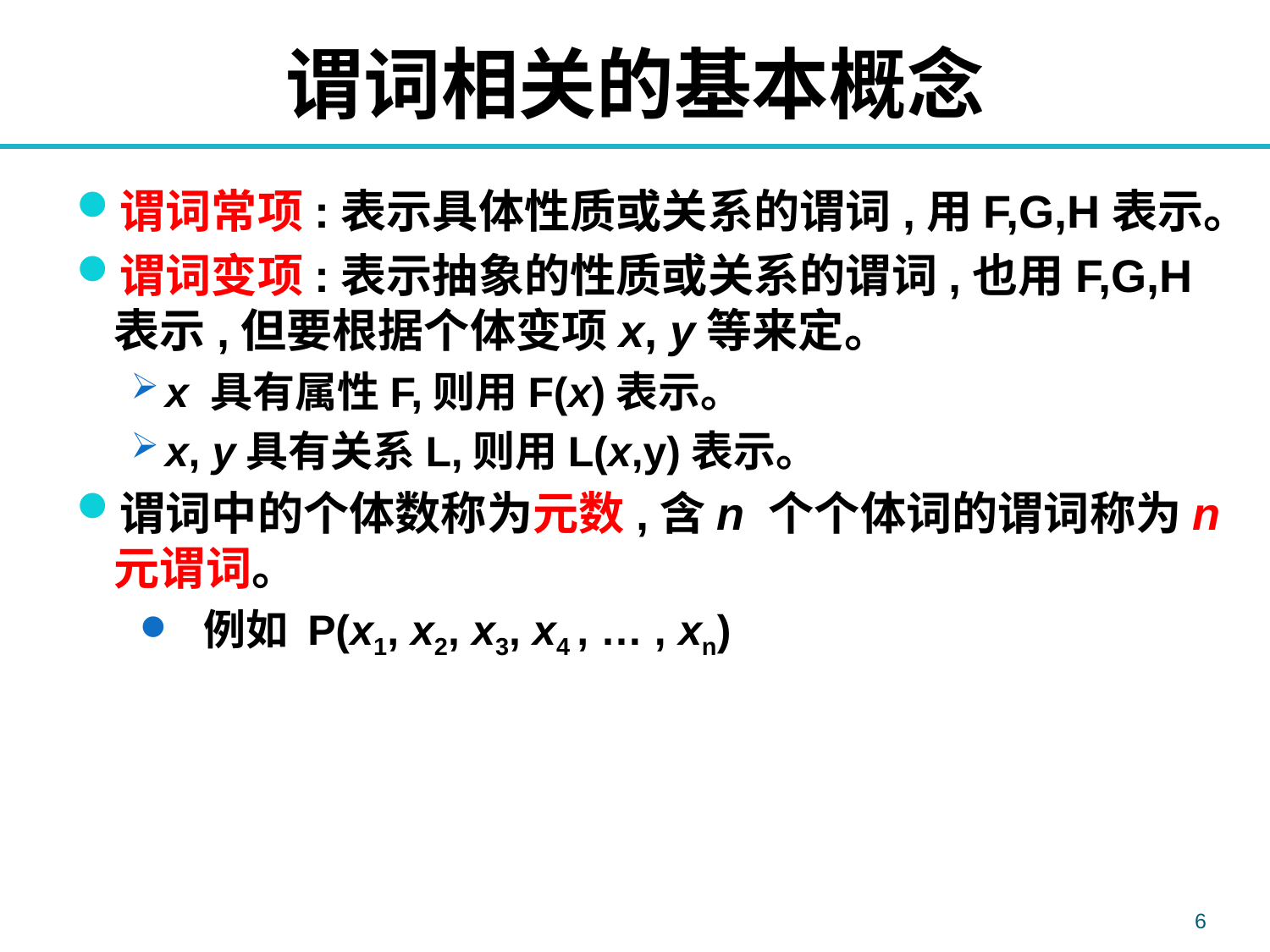

# 谓词相关的基本概念
谓词常项:表示具体性质或关系的谓词,用F,G,H表示。
谓词变项:表示抽象的性质或关系的谓词,也用F,G,H表示,但要根据个体变项x, y等来定。
x 具有属性F,则用F(x)表示。
x, y具有关系L,则用L(x,y)表示。
谓词中的个体数称为元数,含n 个个体词的谓词称为n元谓词。
例如 P(x1, x2, x3, x4 , … , xn)
6